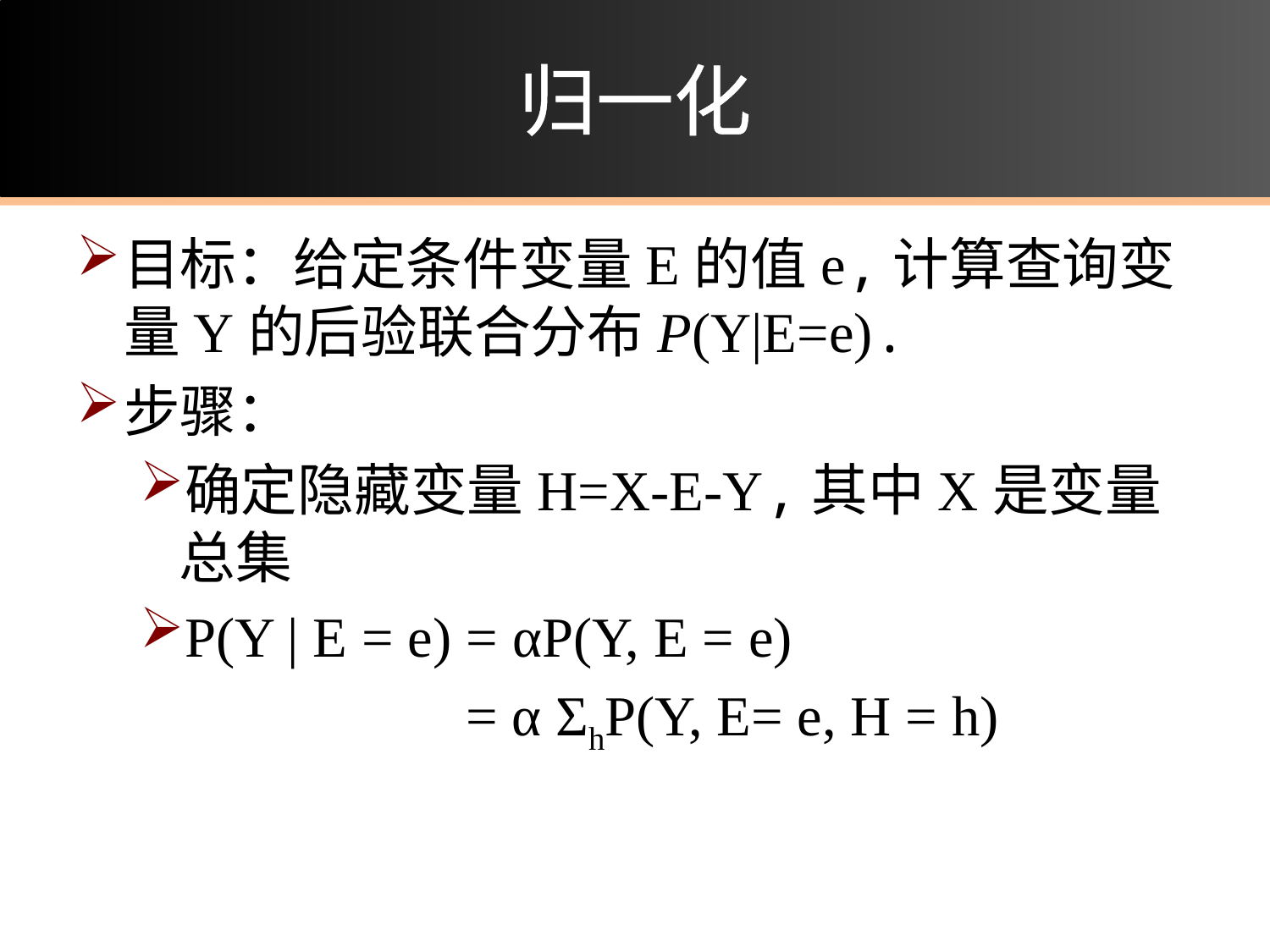

# 归一化
目标：给定条件变量E的值e,计算查询变量Y的后验联合分布P(Y|E=e).
步骤：
确定隐藏变量H=X-E-Y,其中X是变量总集
P(Y | E = e) = αP(Y, E = e)
                       = α ΣhP(Y, E= e, H = h)